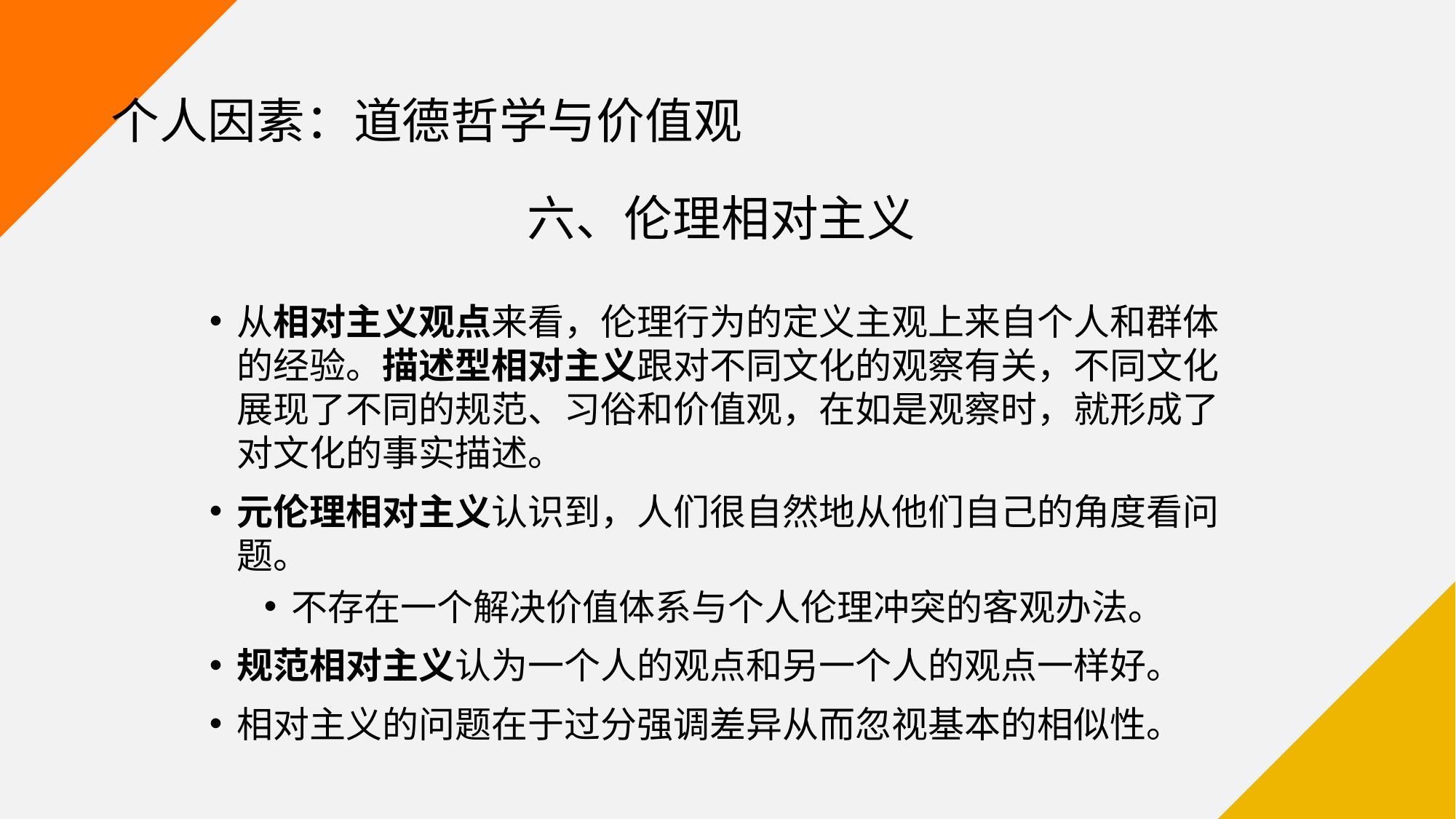

# 个人因素：道德哲学与价值观
六、伦理相对主义
从相对主义观点来看，伦理行为的定义主观上来自个人和群体的经验。描述型相对主义跟对不同文化的观察有关，不同文化展现了不同的规范、习俗和价值观，在如是观察时，就形成了对文化的事实描述。
元伦理相对主义认识到，人们很自然地从他们自己的角度看问题。
不存在一个解决价值体系与个人伦理冲突的客观办法。
规范相对主义认为一个人的观点和另一个人的观点一样好。
相对主义的问题在于过分强调差异从而忽视基本的相似性。